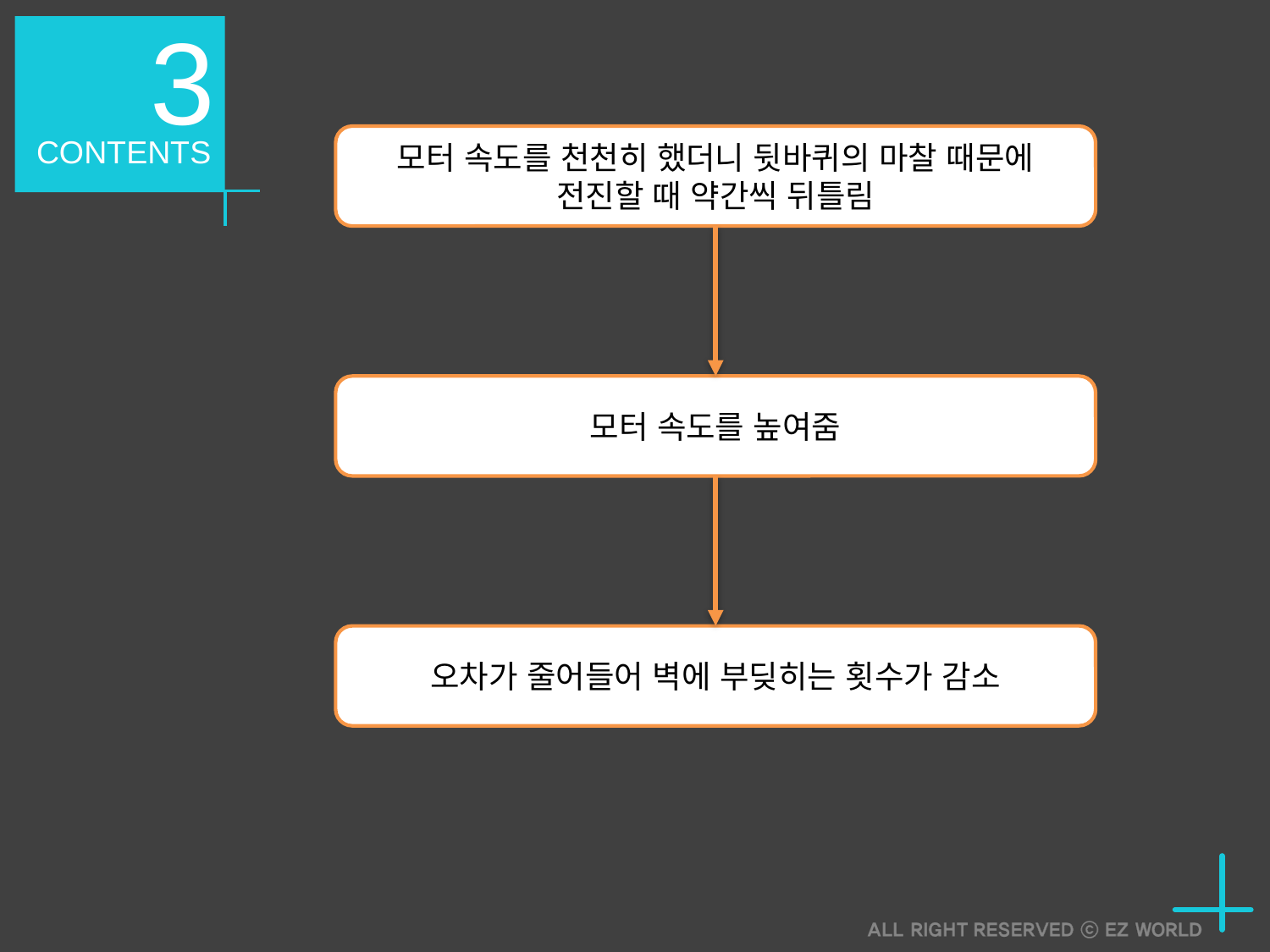

3

CONTENTS
모터 속도를 천천히 했더니 뒷바퀴의 마찰 때문에 전진할 때 약간씩 뒤틀림
모터 속도를 높여줌
오차가 줄어들어 벽에 부딪히는 횟수가 감소